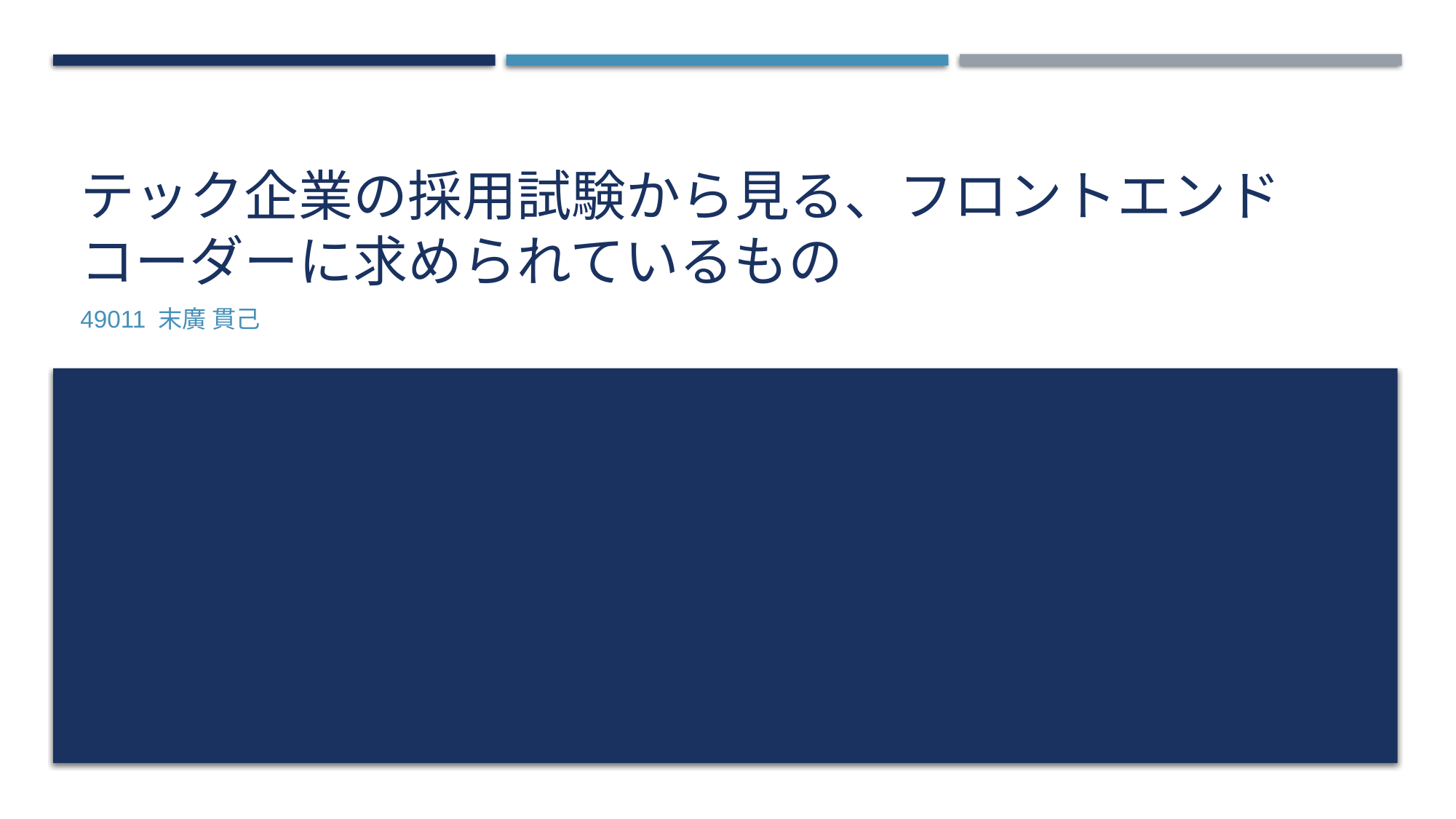

# テック企業の採用試験から見る、フロントエンドコーダーに求められているもの
49011 末廣 貫己